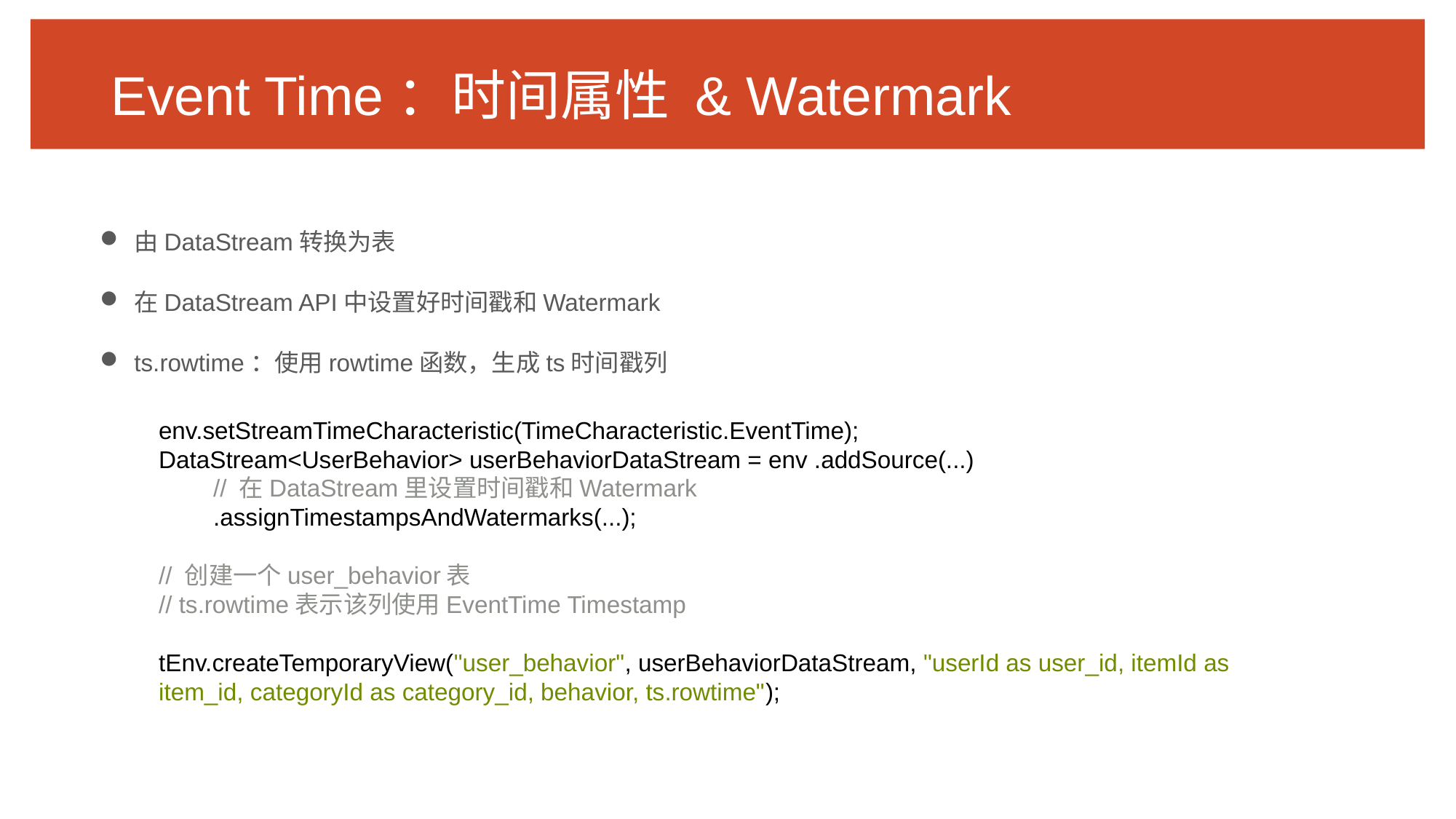

# Event Time：时间属性 & Watermark
由DataStream转换为表
在DataStream API中设置好时间戳和Watermark
ts.rowtime：使用rowtime函数，生成ts时间戳列
env.setStreamTimeCharacteristic(TimeCharacteristic.EventTime);
DataStream<UserBehavior> userBehaviorDataStream = env .addSource(...)
// 在DataStream里设置时间戳和Watermark
.assignTimestampsAndWatermarks(...);

// 创建一个user_behavior表
// ts.rowtime表示该列使用EventTime Timestamp

tEnv.createTemporaryView("user_behavior", userBehaviorDataStream, "userId as user_id, itemId as item_id, categoryId as category_id, behavior, ts.rowtime");